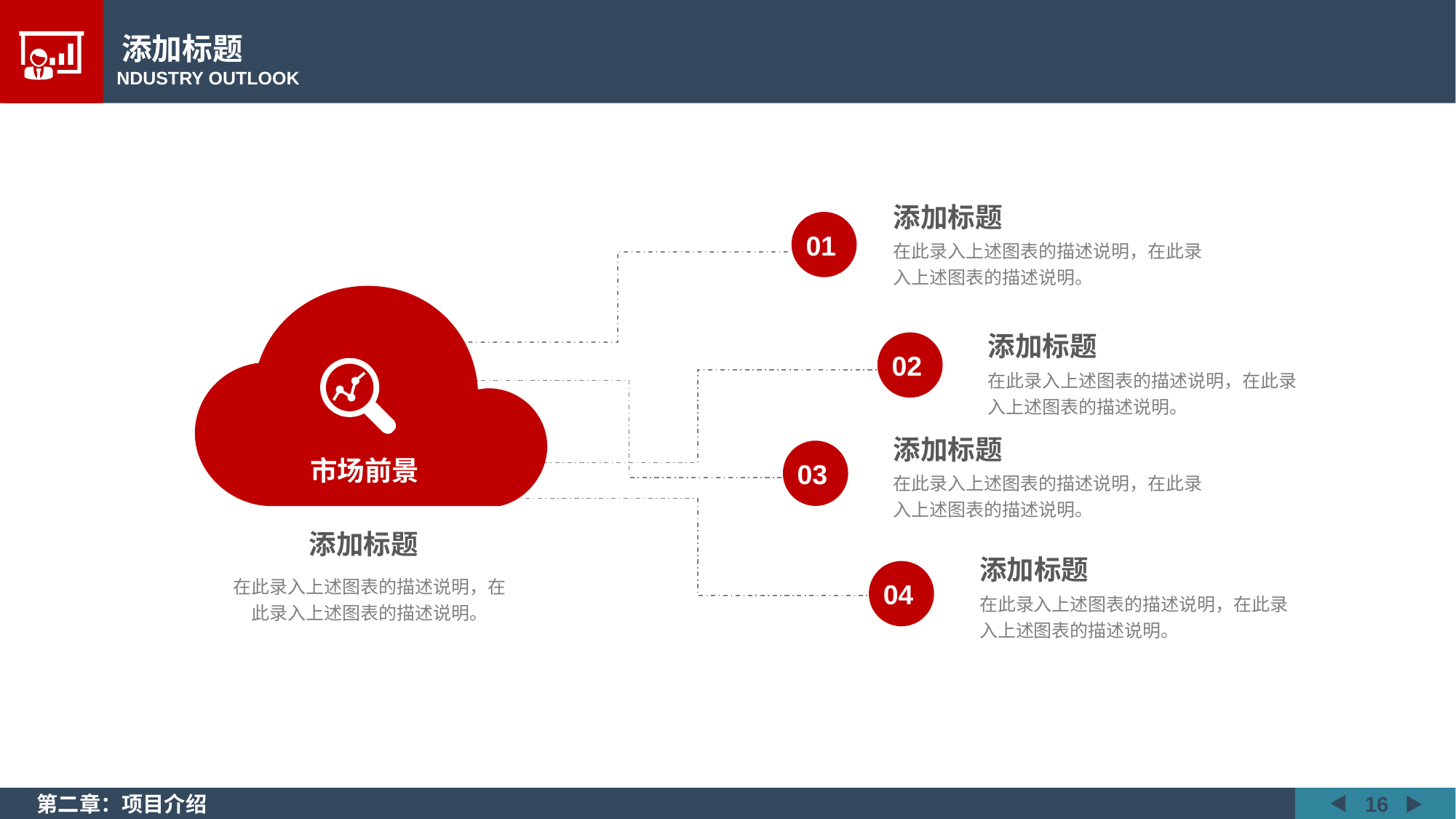

添加标题
                 NDUSTRY OUTLOOK

添加标题

01
在此录入上述图表的描述说明，在此录入上述图表的描述说明。

添加标题

02

在此录入上述图表的描述说明，在此录入上述图表的描述说明。
添加标题

市场前景
03
在此录入上述图表的描述说明，在此录入上述图表的描述说明。
添加标题
添加标题

在此录入上述图表的描述说明，在此录入上述图表的描述说明。
04
在此录入上述图表的描述说明，在此录入上述图表的描述说明。
第二章：项目介绍
16